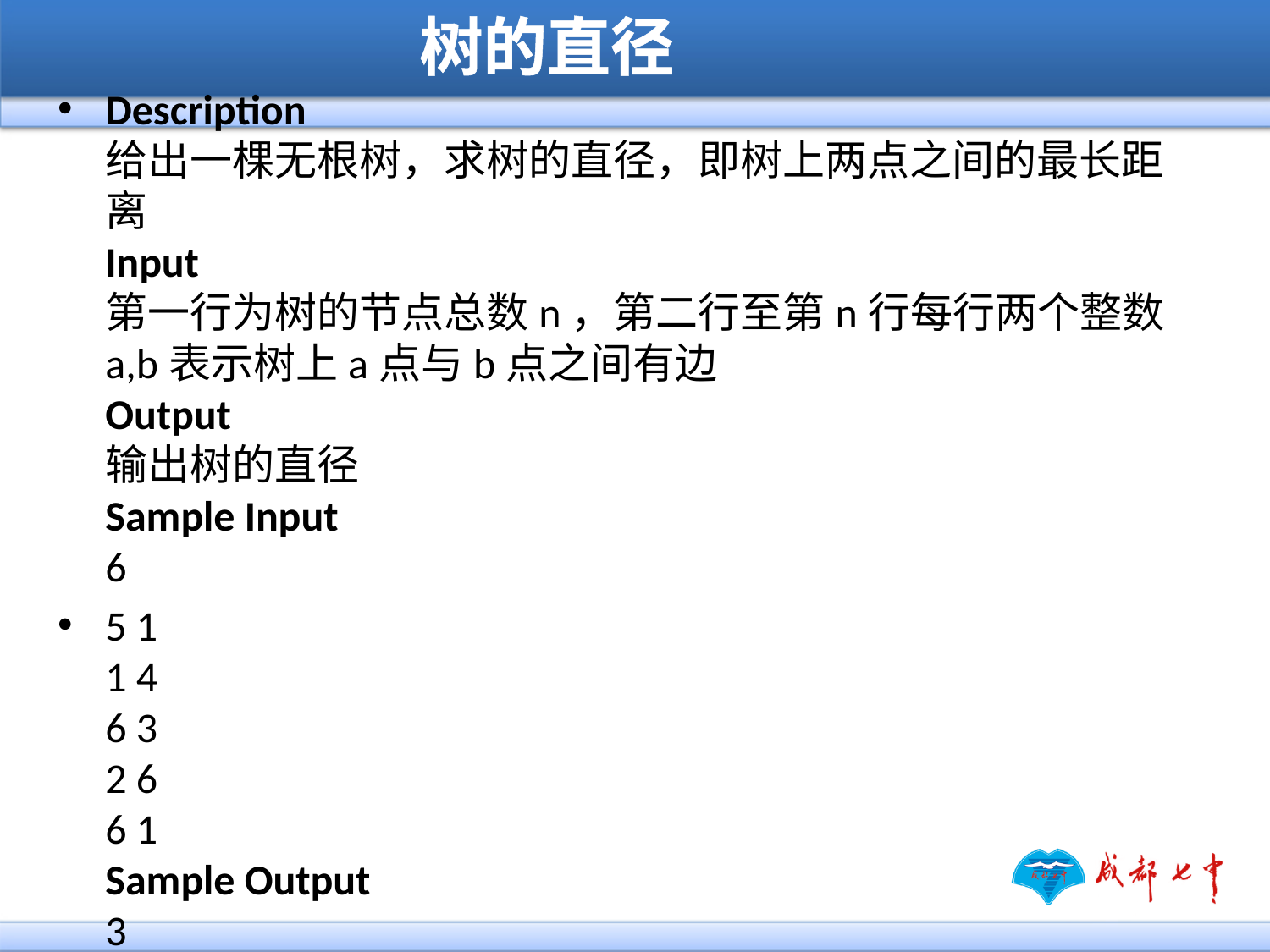

# 树的直径
Description 
给出一棵无根树，求树的直径，即树上两点之间的最长距离 
Input 
第一行为树的节点总数n，第二行至第n行每行两个整数a,b表示树上a点与b点之间有边
Output 
输出树的直径 
Sample Input 
6
5 1 
1 4 
6 3 
2 6 
6 1 
Sample Output 
3